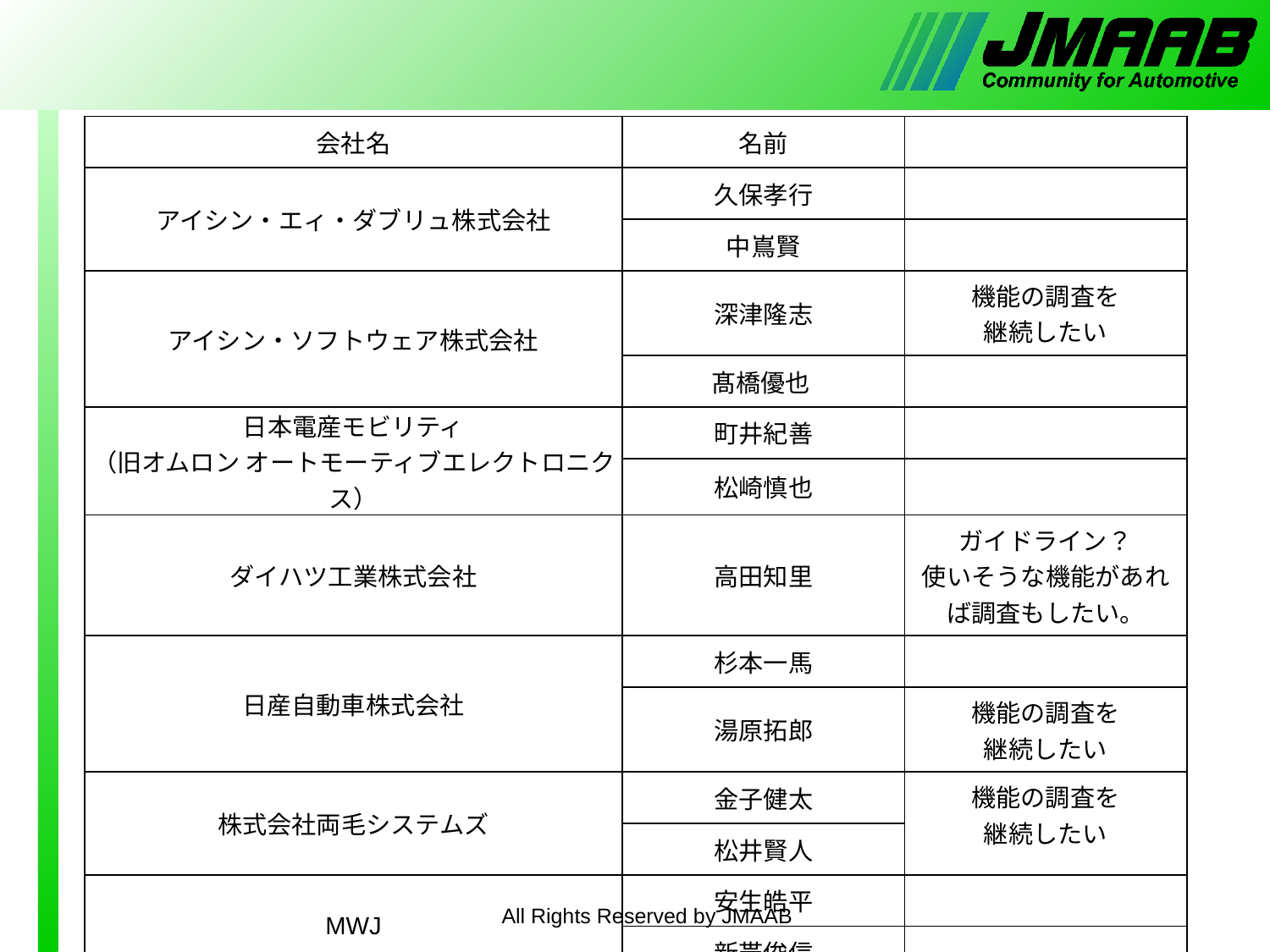

#
| 会社名 | 名前 |  |
| --- | --- | --- |
| アイシン・エィ・ダブリュ株式会社 | 久保孝行 |  |
|  | 中嶌賢 |  |
| アイシン・ソフトウェア株式会社 | 深津隆志 | 機能の調査を 継続したい |
|  | 髙橋優也 |  |
| 日本電産モビリティ （旧オムロン オートモーティブエレクトロニクス） | 町井紀善 |  |
|  | 松崎慎也 |  |
| ダイハツ工業株式会社 | 高田知里 | ガイドライン？ 使いそうな機能があれば調査もしたい。 |
| 日産自動車株式会社 | 杉本一馬 |  |
|  | 湯原拓郎 | 機能の調査を 継続したい |
| 株式会社両毛システムズ | 金子健太 | 機能の調査を 継続したい |
|  | 松井賢人 |  |
| MWJ | 安生皓平 |  |
|  | 新帯俊信 |  |